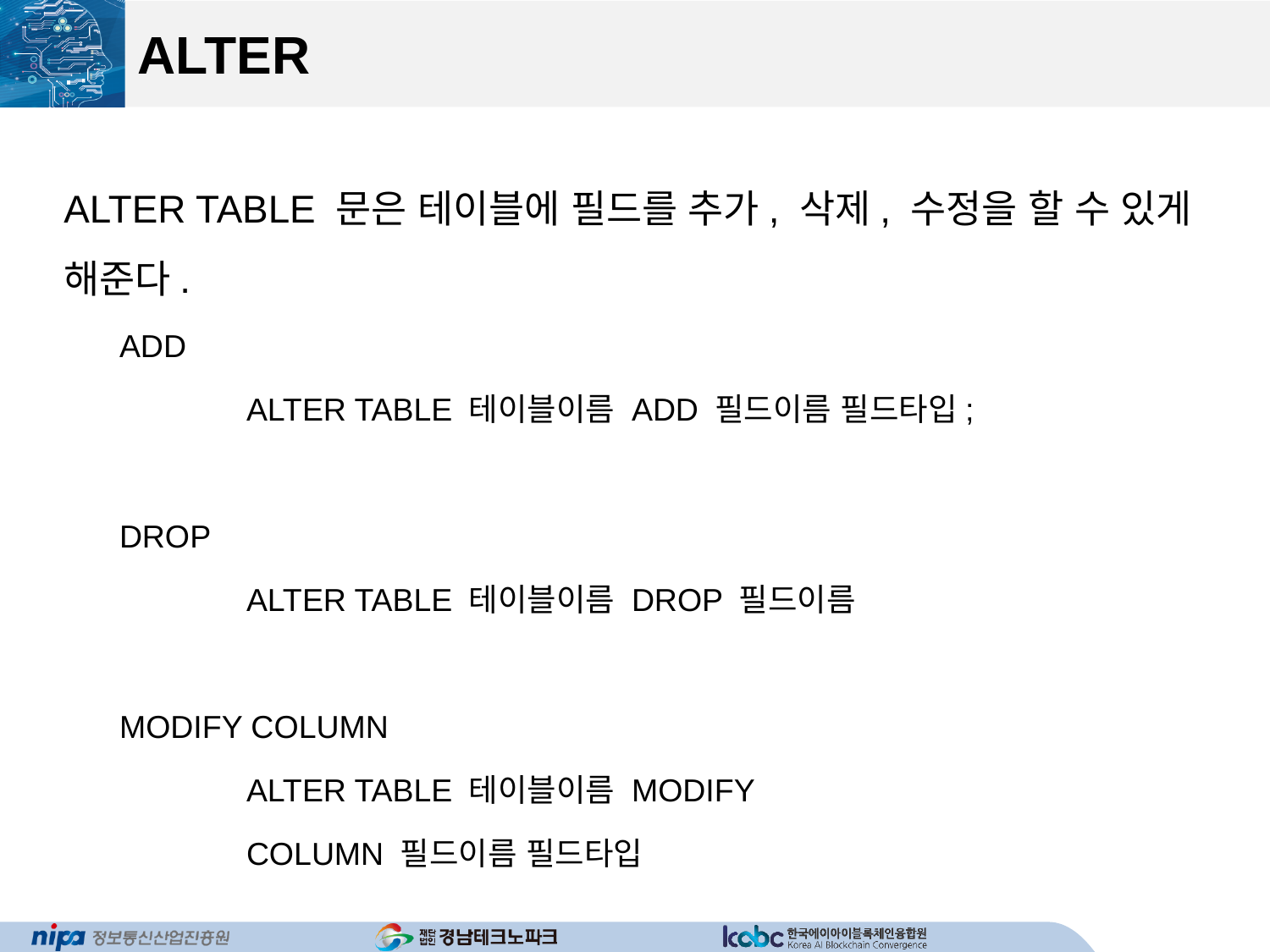

# ALTER
ALTER TABLE 문은 테이블에 필드를 추가, 삭제, 수정을 할 수 있게 해준다.
ADD
	ALTER TABLE 테이블이름 ADD 필드이름 필드타입;

DROP
	ALTER TABLE 테이블이름 DROP 필드이름

MODIFY COLUMN
	ALTER TABLE 테이블이름 MODIFY
	COLUMN 필드이름 필드타입